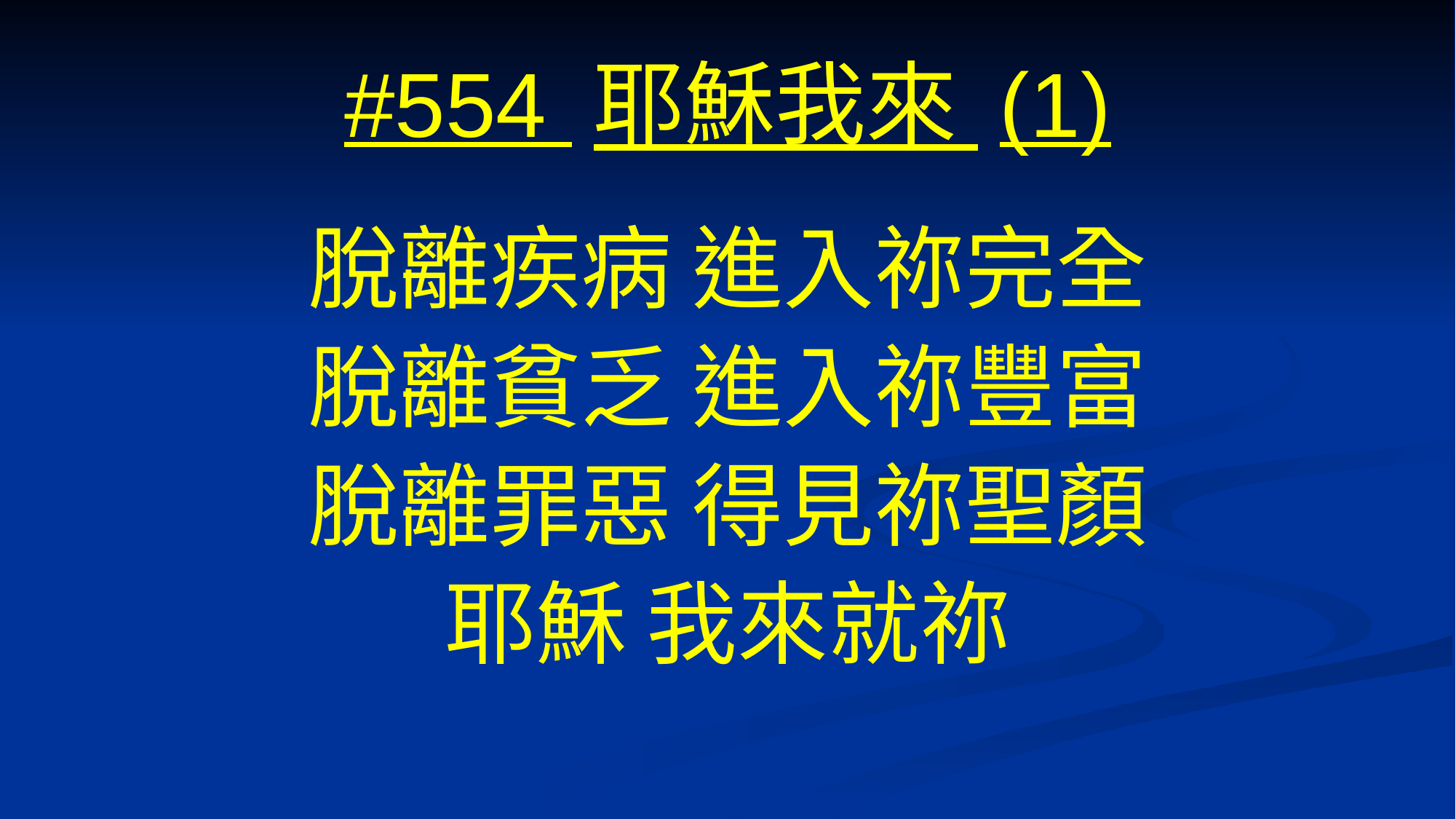

# #554 耶穌我來 (1)
脫離疾病 進入祢完全
脫離貧乏 進入祢豐富
脫離罪惡 得見祢聖顏
耶穌 我來就祢